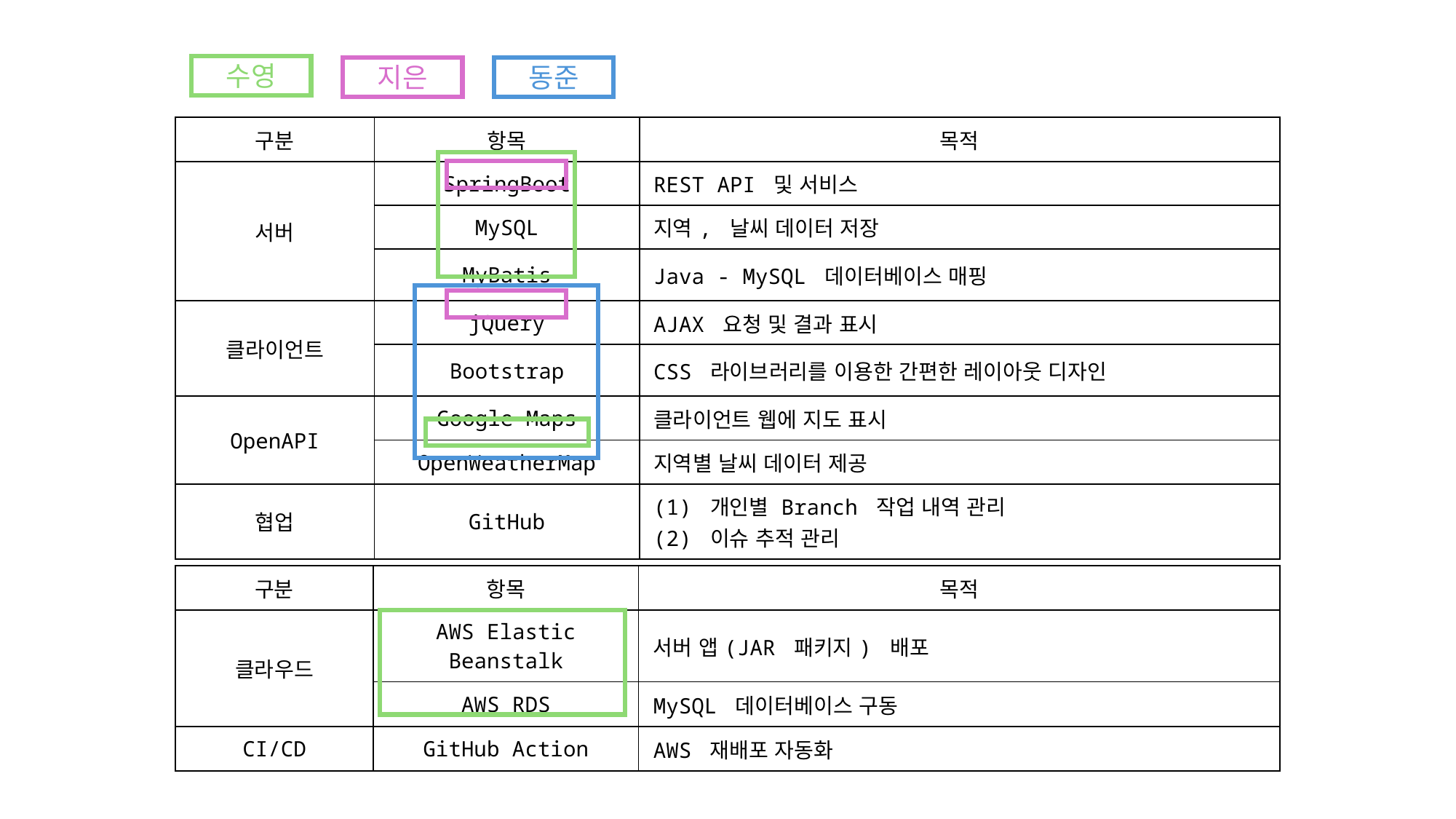

수영
지은
동준
| 구분 | 항목 | 목적 |
| --- | --- | --- |
| 서버 | SpringBoot | REST API 및 서비스 |
|  | MySQL | 지역, 날씨 데이터 저장 |
|  | MyBatis | Java - MySQL 데이터베이스 매핑 |
| 클라이언트 | jQuery | AJAX 요청 및 결과 표시 |
|  | Bootstrap | CSS 라이브러리를 이용한 간편한 레이아웃 디자인 |
| OpenAPI | Google Maps | 클라이언트 웹에 지도 표시 |
|  | OpenWeatherMap | 지역별 날씨 데이터 제공 |
| 협업 | GitHub | (1) 개인별 Branch 작업 내역 관리 (2) 이슈 추적 관리 |

| 구분 | 항목 | 목적 |
| --- | --- | --- |
| 클라우드 | AWS Elastic Beanstalk | 서버 앱(JAR 패키지) 배포 |
|  | AWS RDS | MySQL 데이터베이스 구동 |
| CI/CD | GitHub Action | AWS 재배포 자동화 |